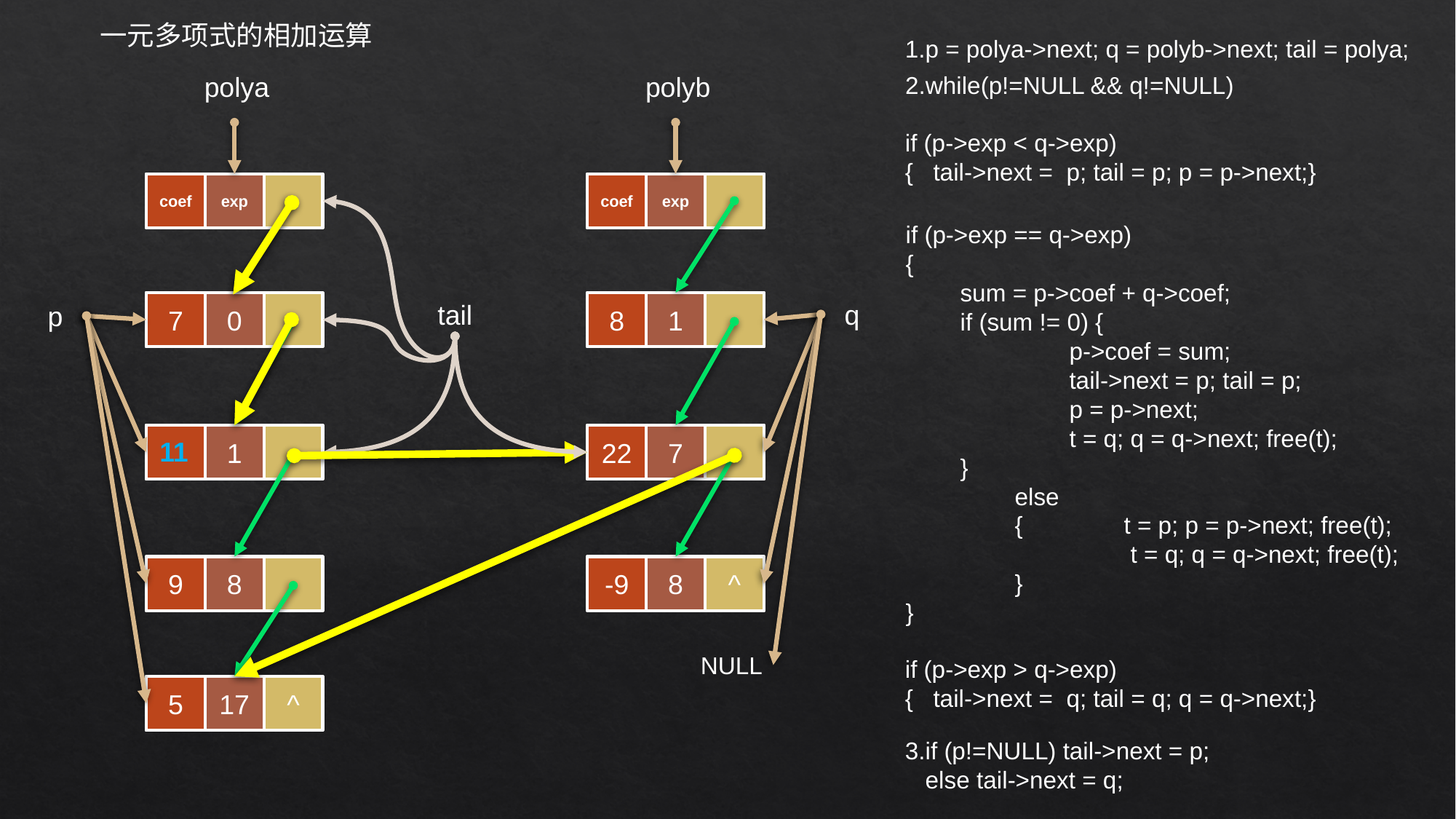

一元多项式的相加运算
1.p = polya->next; q = polyb->next; tail = polya;
polya
polyb
2.while(p!=NULL && q!=NULL)
if (p->exp < q->exp)
{   tail->next =  p; tail = p; p = p->next;}
coef
exp

coef
exp

if (p->exp == q->exp)
{
sum = p->coef + q->coef;
if (sum != 0) {
	p->coef = sum;
 	tail->next = p; tail = p;
 	p = p->next;
	t = q; q = q->next; free(t);
}
	else
	{	t = p; p = p->next; free(t);
		 t = q; q = q->next; free(t);
	}
}
7
0

tail
8
1

q
p
3
1

22
7

11
9
8

-9
8
^

NULL
if (p->exp > q->exp)
{   tail->next =  q; tail = q; q = q->next;}
5
17
^

3.if (p!=NULL) tail->next = p;
   else tail->next = q;